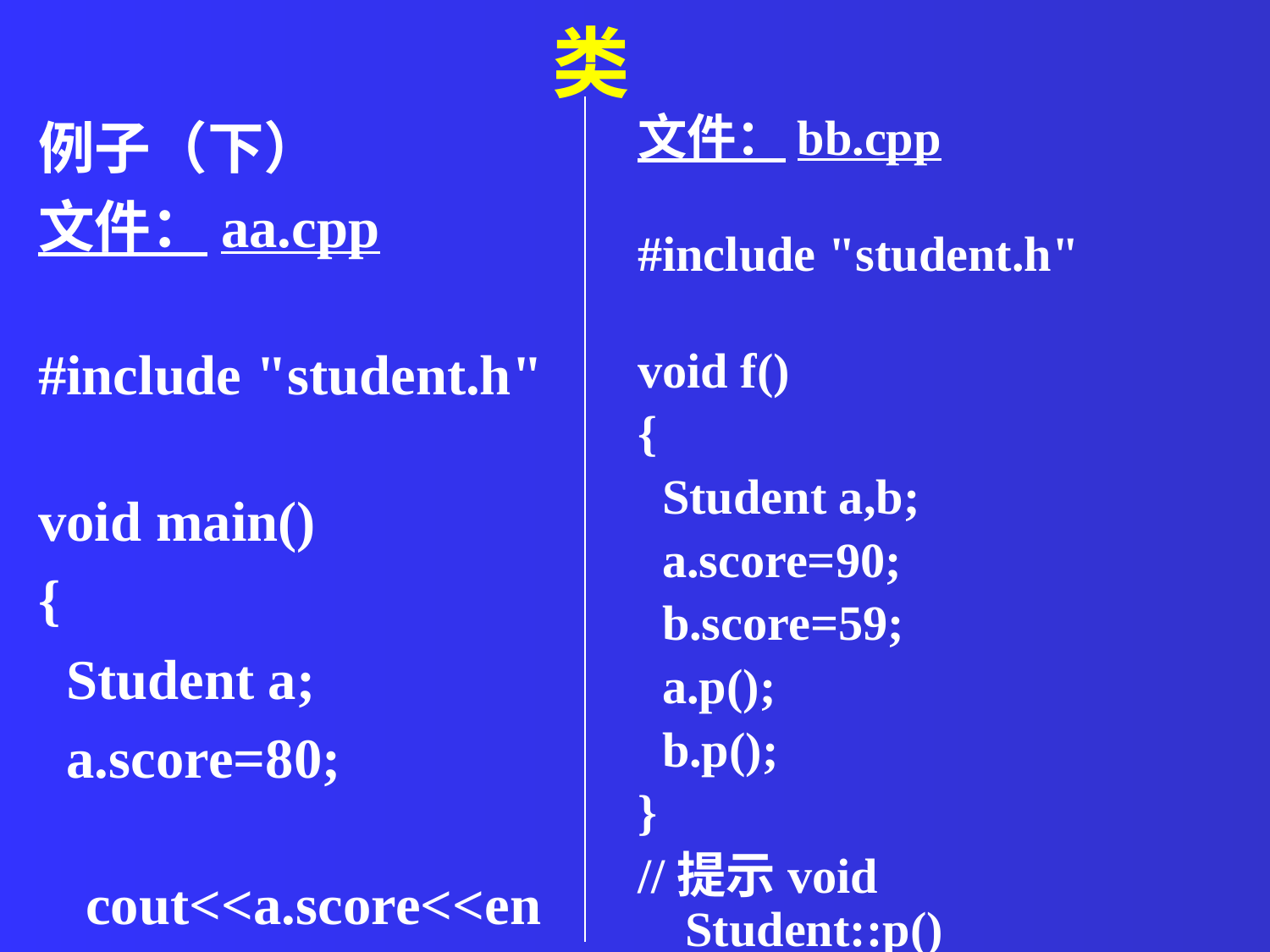

类
例子（下）
文件：aa.cpp
#include "student.h"
void main()
{
  Student a;
  a.score=80;
  cout<<a.score<<endl;
  a.p();
}
文件：bb.cpp
#include "student.h"
void f()
{
  Student a,b;
  a.score=90;
  b.score=59;
  a.p();
  b.p();
}
//提示void Student::p()
//被重复定义